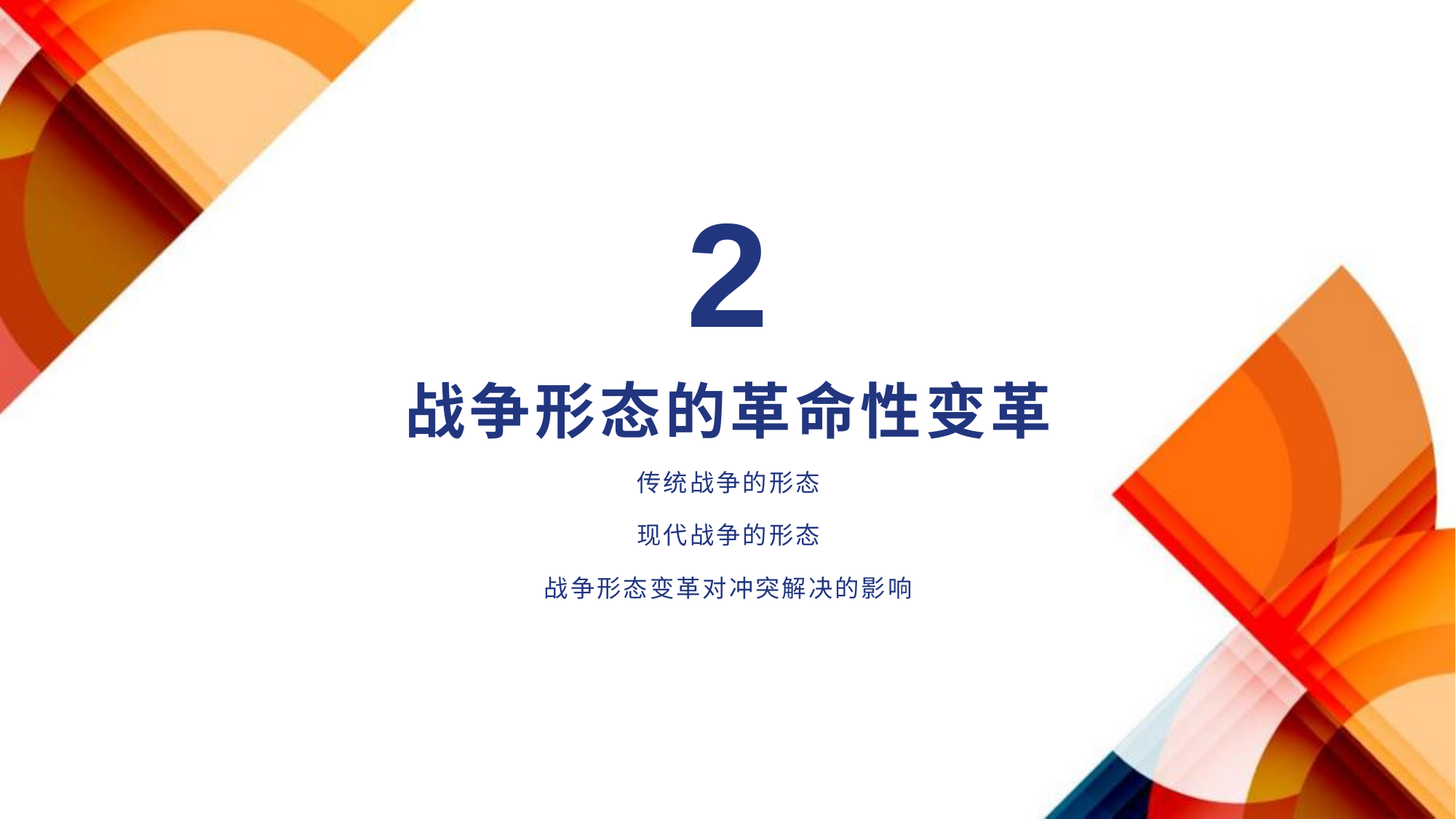

2
# 战争形态的革命性变革
传统战争的形态
现代战争的形态
战争形态变革对冲突解决的影响